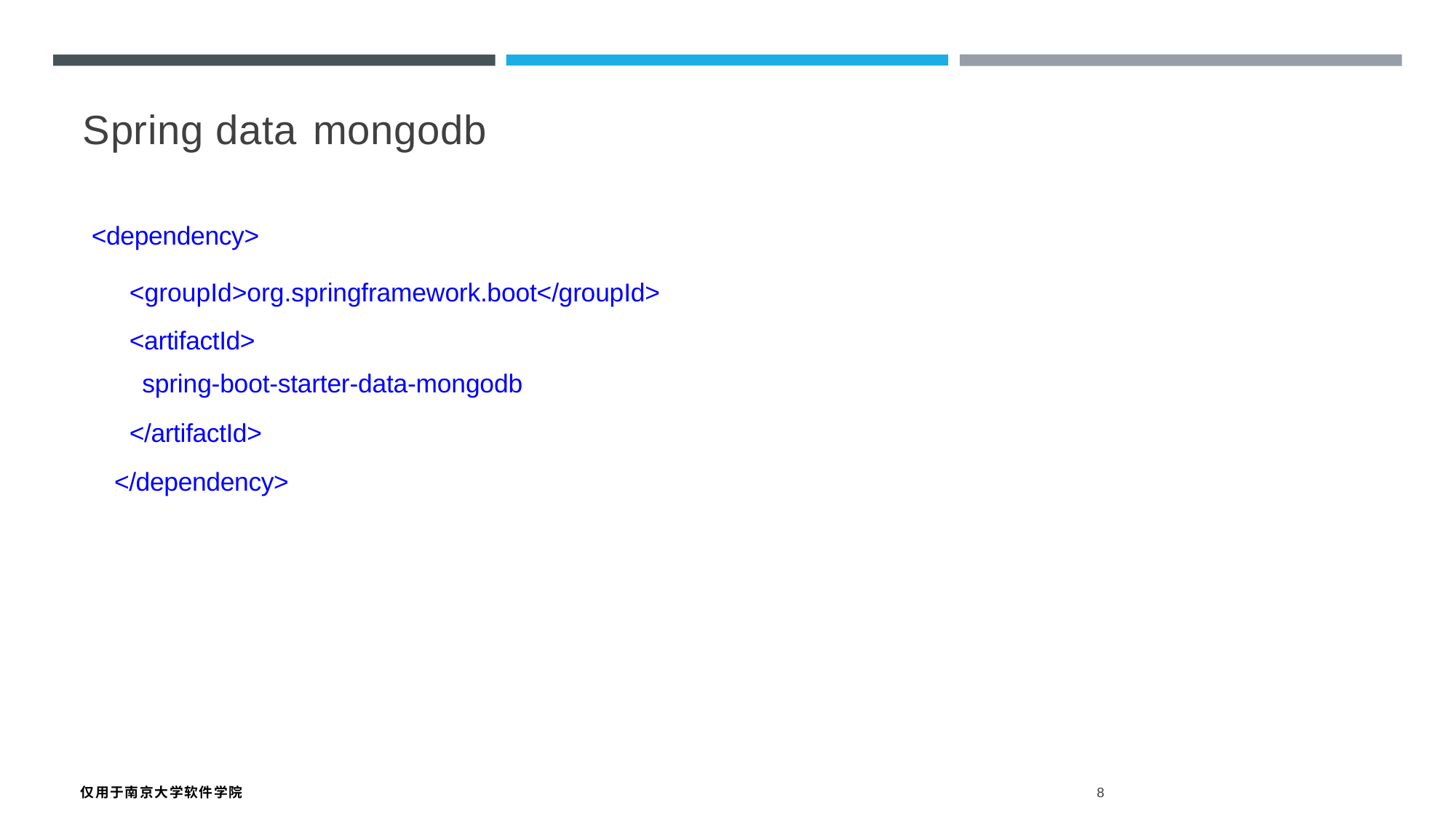

Spring data mongodb

<dependency>
<groupId>org.springframework.boot</groupId> <artifactId>
spring-boot-starter-data-mongodb
</artifactId>

</dependency>

仅用于南京大学软件学院                                                                                                                                                                                                                                                                                 8